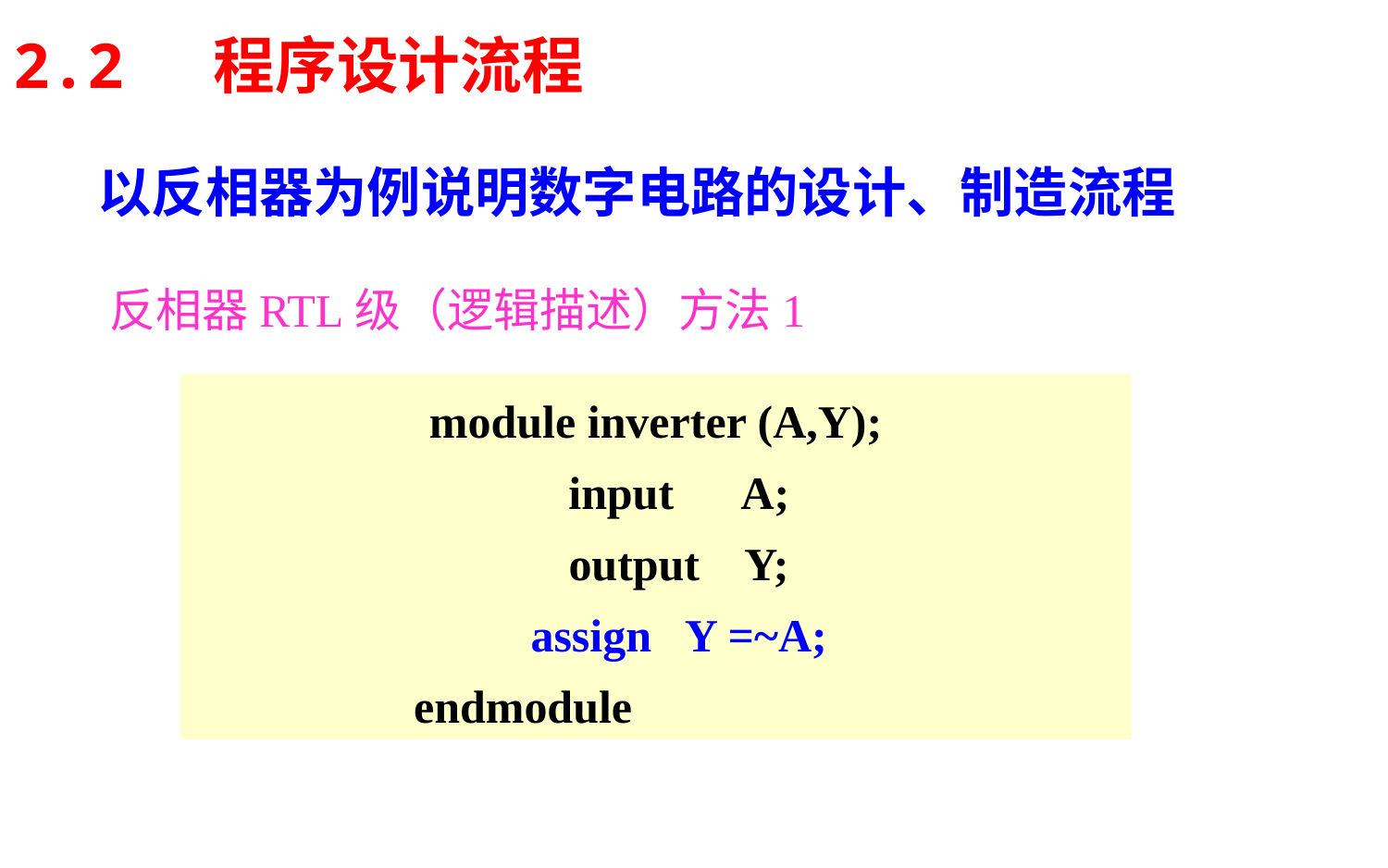

2.2  程序设计流程
      以反相器为例说明数字电路的设计、制造流程
反相器RTL级（逻辑描述）方法1
module inverter (A,Y);
    input      A;
    output    Y;
    assign   Y =~A;
                   endmodule